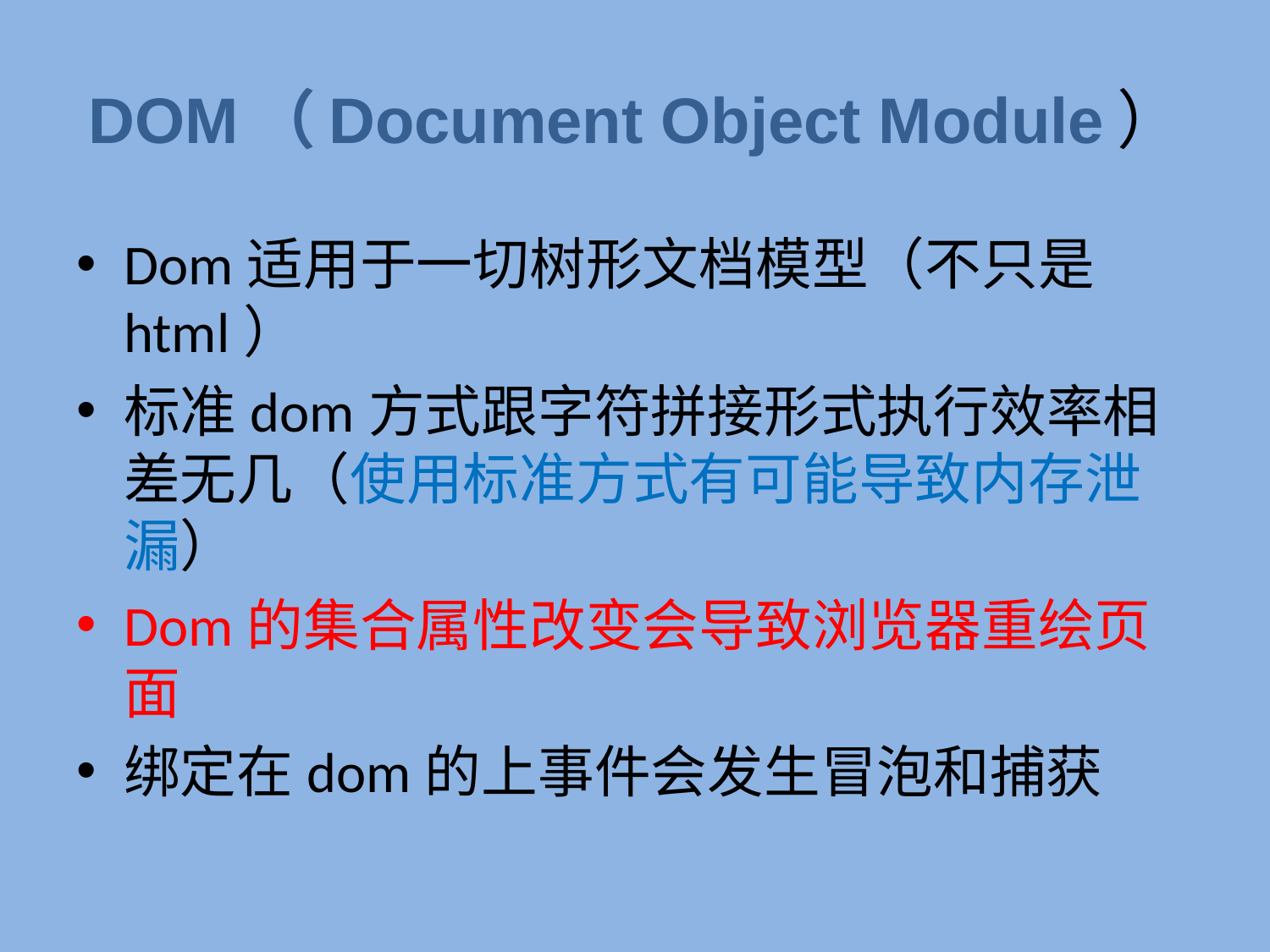

# DOM（Document Object Module）
Dom适用于一切树形文档模型（不只是html）
标准dom方式跟字符拼接形式执行效率相差无几（使用标准方式有可能导致内存泄漏）
Dom的集合属性改变会导致浏览器重绘页面
绑定在dom的上事件会发生冒泡和捕获